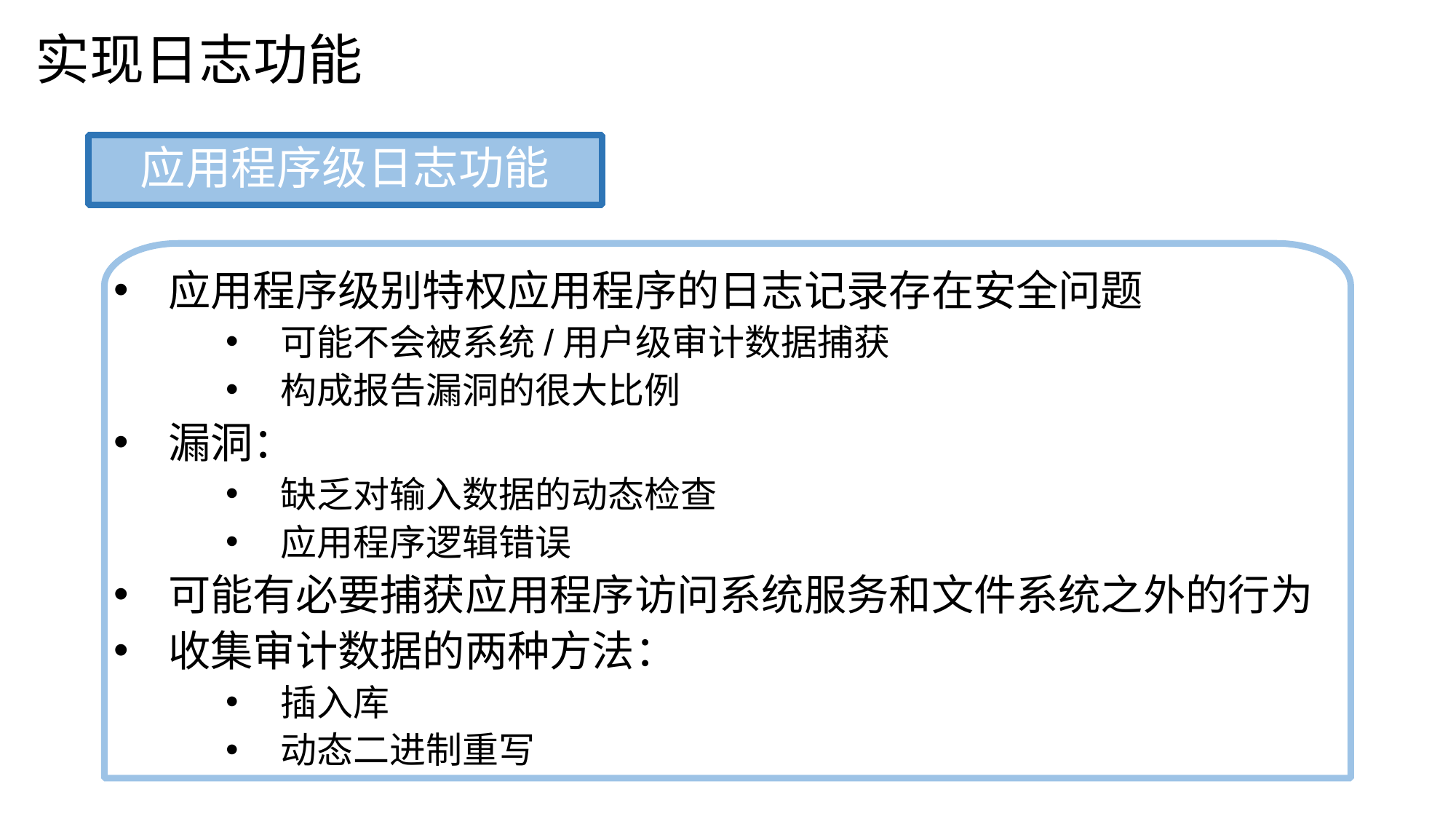

实现日志功能

应用程序级日志功能
应用程序级别特权应用程序的日志记录存在安全问题
可能不会被系统/用户级审计数据捕获
构成报告漏洞的很大比例
漏洞：
缺乏对输入数据的动态检查
应用程序逻辑错误
可能有必要捕获应用程序访问系统服务和文件系统之外的行为
收集审计数据的两种方法：
插入库
动态二进制重写